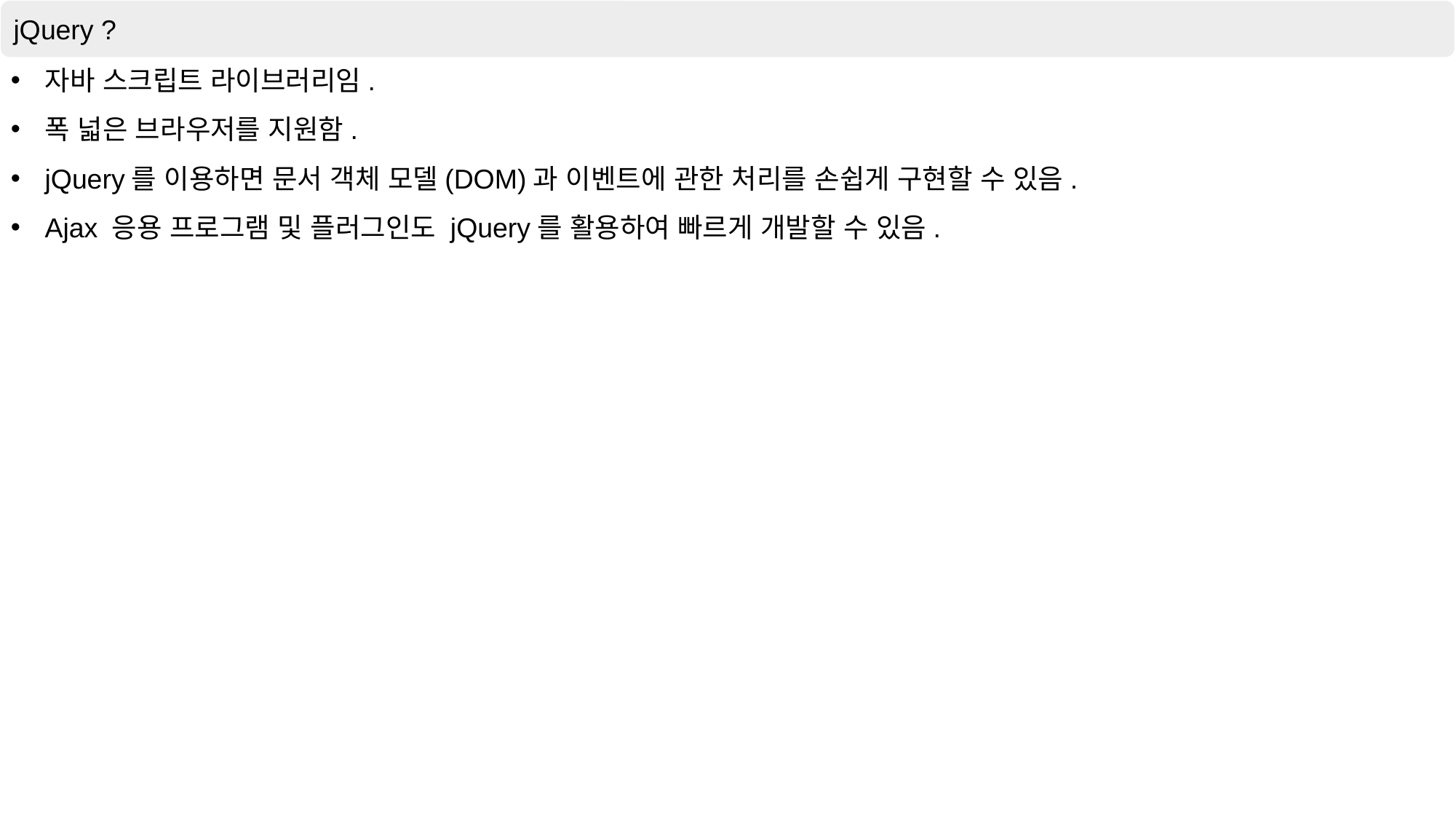

jQuery ?
자바 스크립트 라이브러리임.
폭 넓은 브라우저를 지원함.
jQuery를 이용하면 문서 객체 모델(DOM)과 이벤트에 관한 처리를 손쉽게 구현할 수 있음.
Ajax 응용 프로그램 및 플러그인도 jQuery를 활용하여 빠르게 개발할 수 있음.